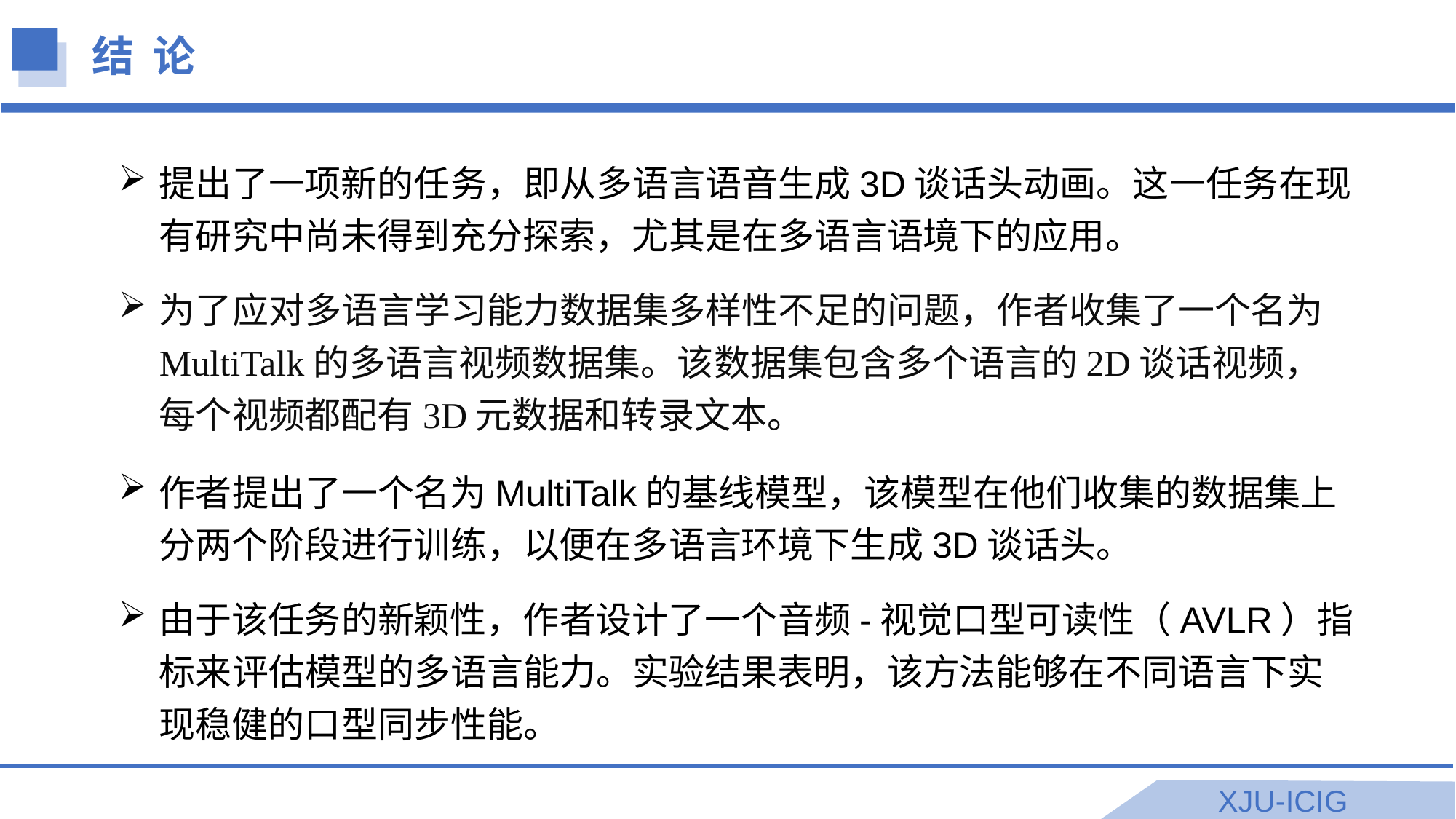

结  论

提出了一项新的任务，即从多语言语音生成3D谈话头动画。这一任务在现有研究中尚未得到充分探索，尤其是在多语言语境下的应用。
为了应对多语言学习能力数据集多样性不足的问题，作者收集了一个名为MultiTalk的多语言视频数据集。该数据集包含多个语言的2D谈话视频，每个视频都配有3D元数据和转录文本。
作者提出了一个名为MultiTalk的基线模型，该模型在他们收集的数据集上分两个阶段进行训练，以便在多语言环境下生成3D谈话头。
由于该任务的新颖性，作者设计了一个音频-视觉口型可读性（AVLR）指标来评估模型的多语言能力。实验结果表明，该方法能够在不同语言下实现稳健的口型同步性能。
XJU-ICIG